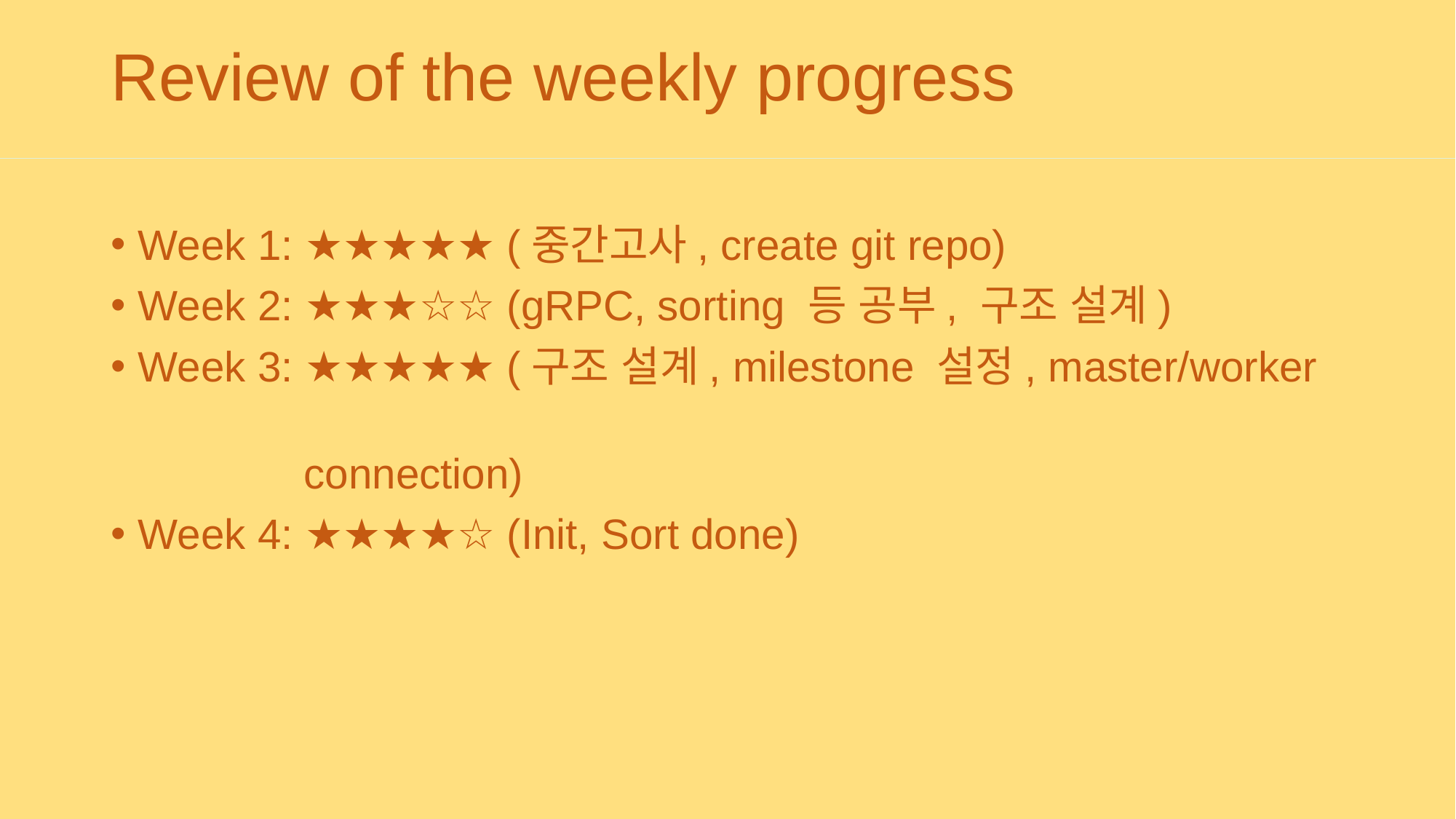

# Review of the weekly progress

Week 1: ★★★★★ (중간고사, create git repo)
Week 2: ★★★☆☆ (gRPC, sorting 등 공부, 구조 설계)
Week 3: ★★★★★ (구조 설계, milestone 설정, master/worker
              connection)
Week 4: ★★★★☆ (Init, Sort done)